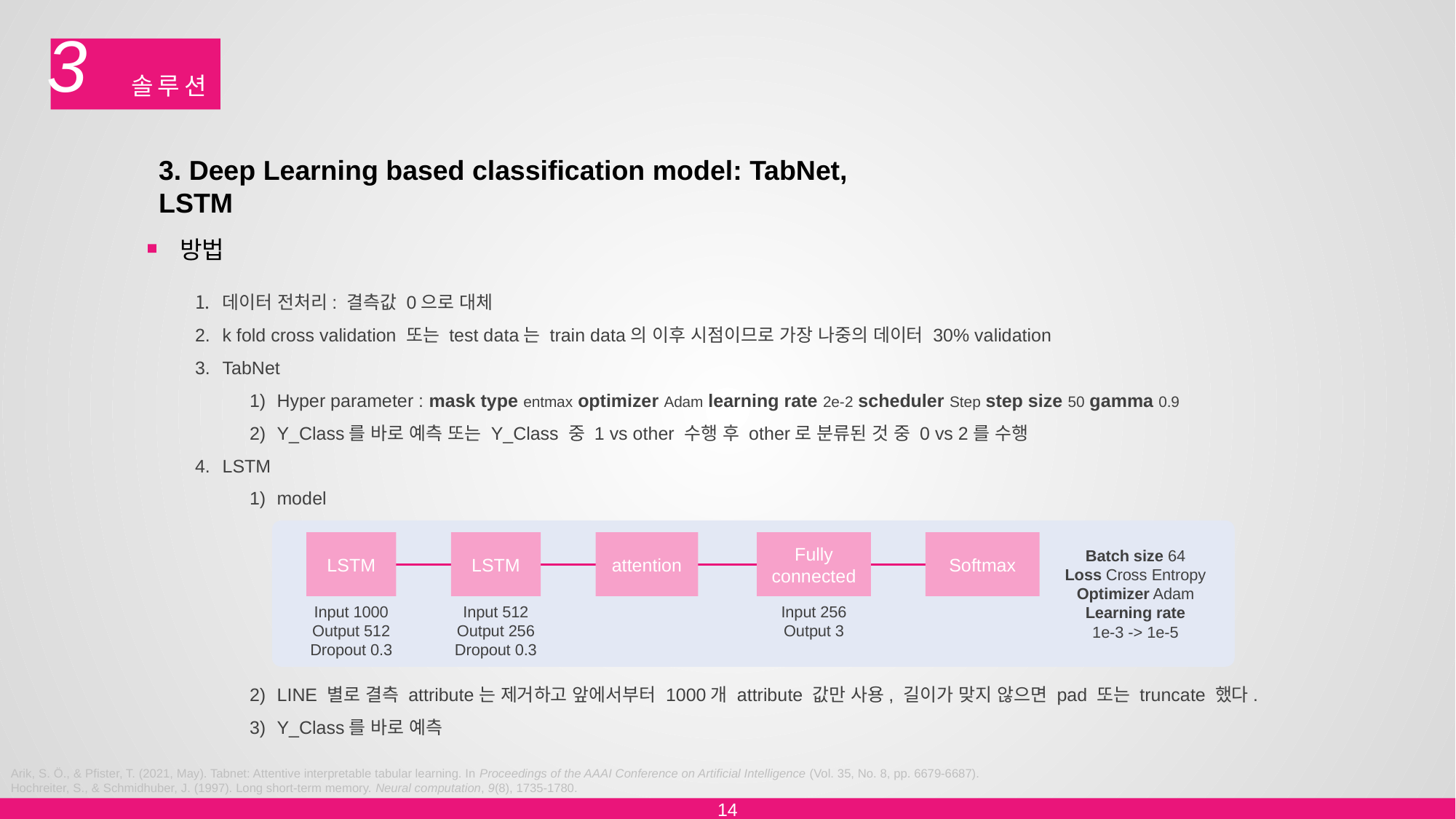

3

# 솔루션
3. Deep Learning based classification model: TabNet, LSTM
방법

데이터 전처리: 결측값 0으로 대체
k fold cross validation 또는 test data는 train data의 이후 시점이므로 가장 나중의 데이터 30% validation
TabNet
Hyper parameter : mask type entmax optimizer Adam learning rate 2e-2 scheduler Step step size 50 gamma 0.9
Y_Class를 바로 예측 또는 Y_Class 중 1 vs other 수행 후 other로 분류된 것 중 0 vs 2를 수행
LSTM
model

LINE 별로 결측 attribute는 제거하고 앞에서부터 1000개 attribute 값만 사용, 길이가 맞지 않으면 pad 또는 truncate 했다.
Y_Class를 바로 예측

LSTM
LSTM
attention
Fully
connected
Softmax
Batch size 64
Loss Cross Entropy
Optimizer Adam
Learning rate
1e-3 -> 1e-5
Input 256
Output 3
Input 512
Output 256
Dropout 0.3
Input 1000
Output 512
Dropout 0.3
Arik, S. Ö., & Pfister, T. (2021, May). Tabnet: Attentive interpretable tabular learning. In Proceedings of the AAAI Conference on Artificial Intelligence (Vol. 35, No. 8, pp. 6679-6687).
Hochreiter, S., & Schmidhuber, J. (1997). Long short-term memory. Neural computation, 9(8), 1735-1780.
14